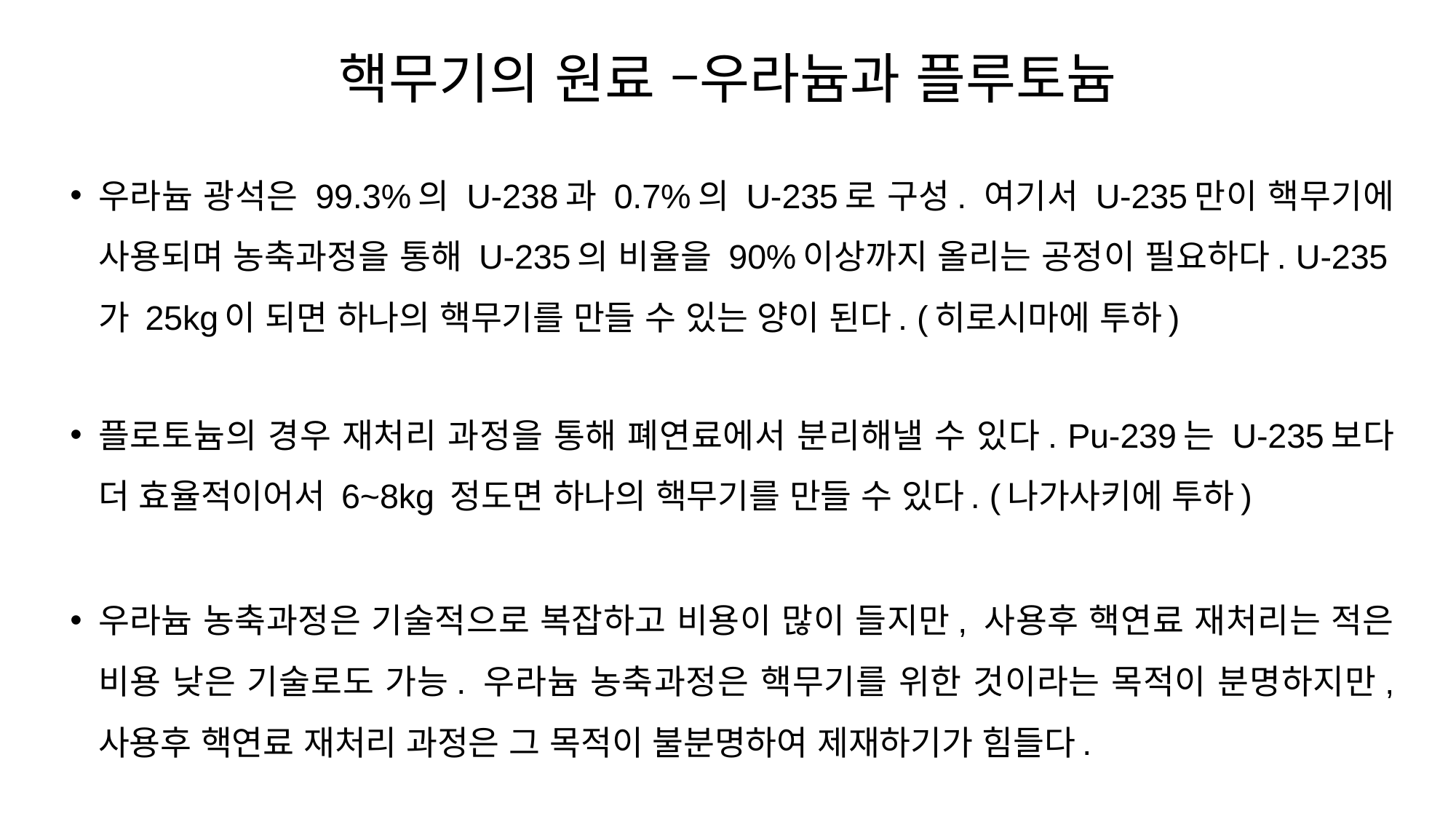

# 핵무기의 원료 –우라늄과 플루토늄
우라늄 광석은 99.3%의 U-238과 0.7%의 U-235로 구성. 여기서 U-235만이 핵무기에 사용되며 농축과정을 통해 U-235의 비율을 90%이상까지 올리는 공정이 필요하다. U-235가 25kg이 되면 하나의 핵무기를 만들 수 있는 양이 된다. (히로시마에 투하)

플로토늄의 경우 재처리 과정을 통해 폐연료에서 분리해낼 수 있다. Pu-239는 U-235보다 더 효율적이어서 6~8kg 정도면 하나의 핵무기를 만들 수 있다. (나가사키에 투하)

우라늄 농축과정은 기술적으로 복잡하고 비용이 많이 들지만, 사용후 핵연료 재처리는 적은 비용 낮은 기술로도 가능. 우라늄 농축과정은 핵무기를 위한 것이라는 목적이 분명하지만, 사용후 핵연료 재처리 과정은 그 목적이 불분명하여 제재하기가 힘들다.